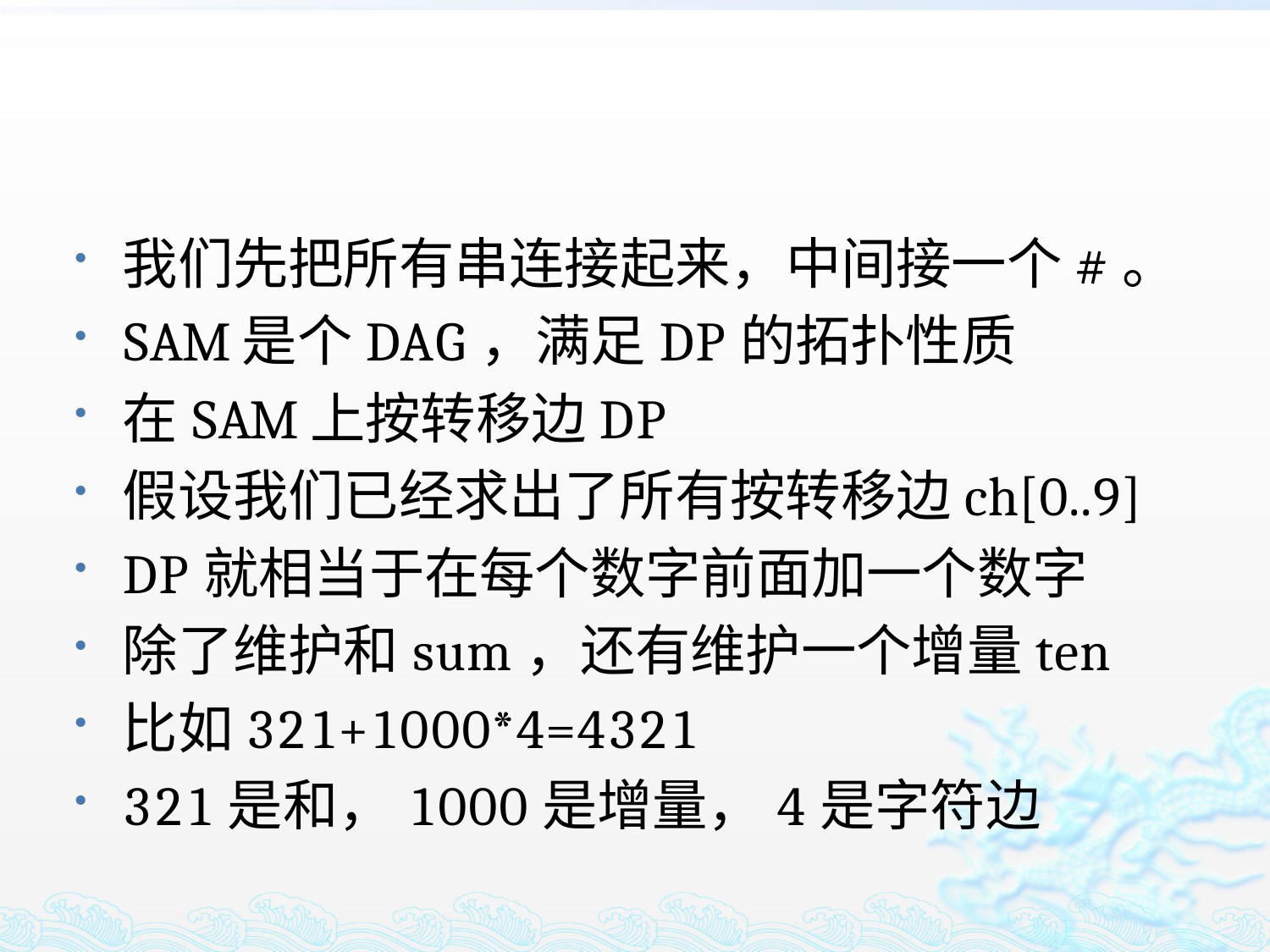

#
我们先把所有串连接起来，中间接一个#。
SAM是个DAG，满足DP的拓扑性质
在SAM上按转移边DP
假设我们已经求出了所有按转移边ch[0..9]
DP就相当于在每个数字前面加一个数字
除了维护和sum，还有维护一个增量ten
比如321+1000*4=4321
321是和，1000是增量，4是字符边